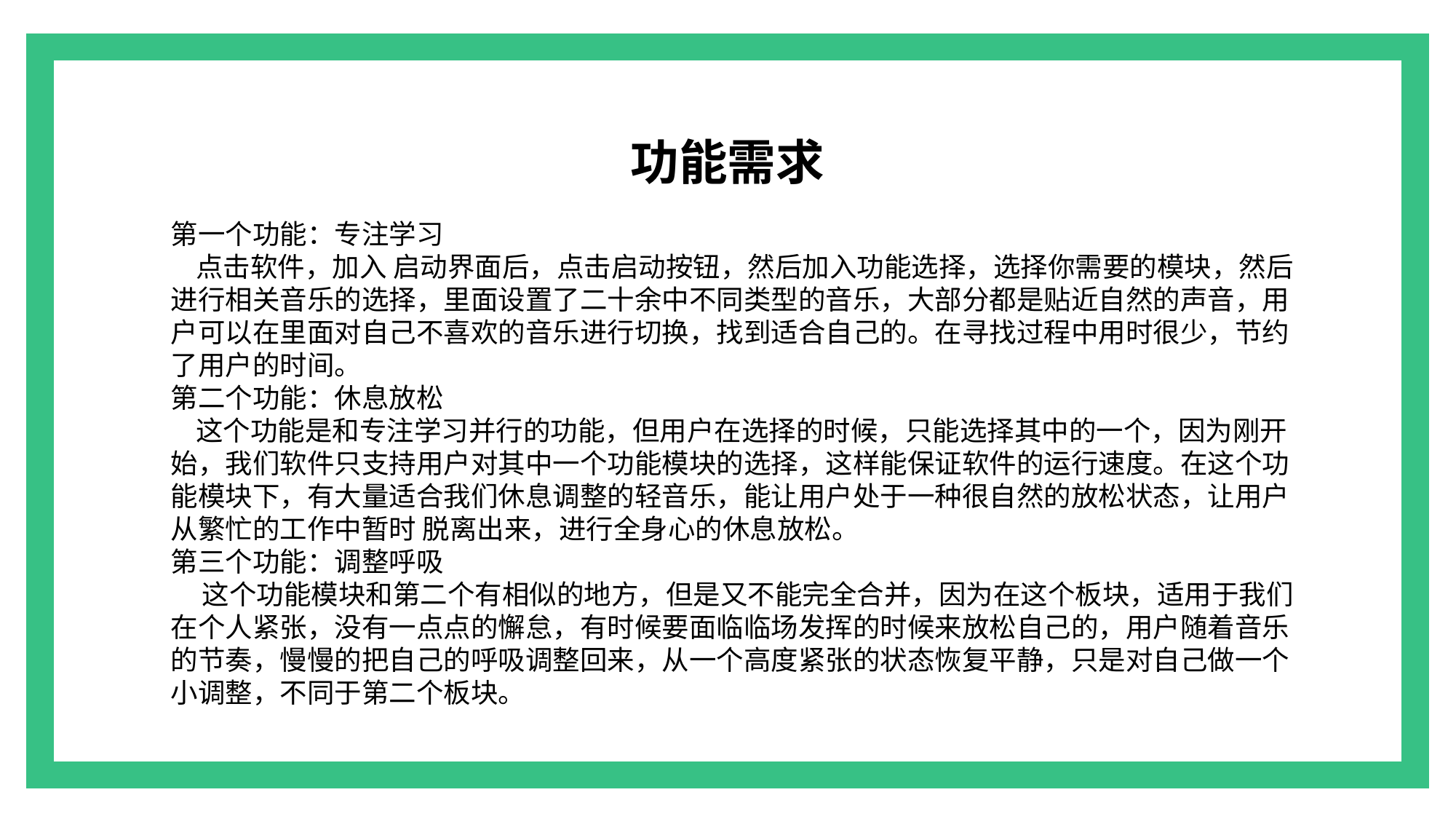

功能需求
第一个功能：专注学习
   点击软件，加入 启动界面后，点击启动按钮，然后加入功能选择，选择你需要的模块，然后进行相关音乐的选择，里面设置了二十余中不同类型的音乐，大部分都是贴近自然的声音，用户可以在里面对自己不喜欢的音乐进行切换，找到适合自己的。在寻找过程中用时很少，节约了用户的时间。
第二个功能：休息放松
   这个功能是和专注学习并行的功能，但用户在选择的时候，只能选择其中的一个，因为刚开始，我们软件只支持用户对其中一个功能模块的选择，这样能保证软件的运行速度。在这个功能模块下，有大量适合我们休息调整的轻音乐，能让用户处于一种很自然的放松状态，让用户从繁忙的工作中暂时 脱离出来，进行全身心的休息放松。
第三个功能：调整呼吸
    这个功能模块和第二个有相似的地方，但是又不能完全合并，因为在这个板块，适用于我们在个人紧张，没有一点点的懈怠，有时候要面临临场发挥的时候来放松自己的，用户随着音乐的节奏，慢慢的把自己的呼吸调整回来，从一个高度紧张的状态恢复平静，只是对自己做一个小调整，不同于第二个板块。